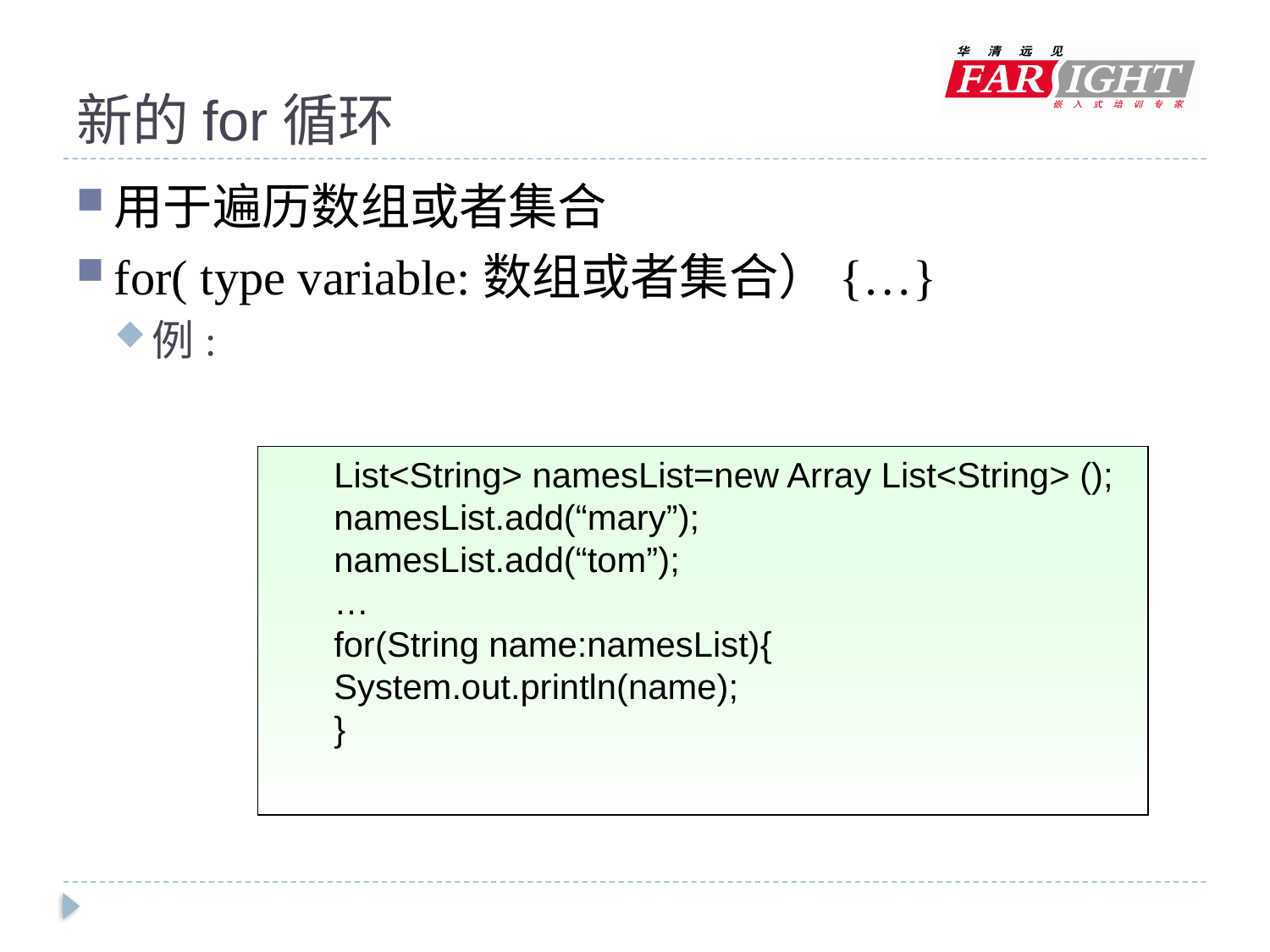

# 新的for循环
用于遍历数组或者集合
for( type variable:数组或者集合）{…}
例:

List<String> namesList=new Array List<String> ();
namesList.add(“mary”);
namesList.add(“tom”);
…
for(String name:namesList){
System.out.println(name);
}